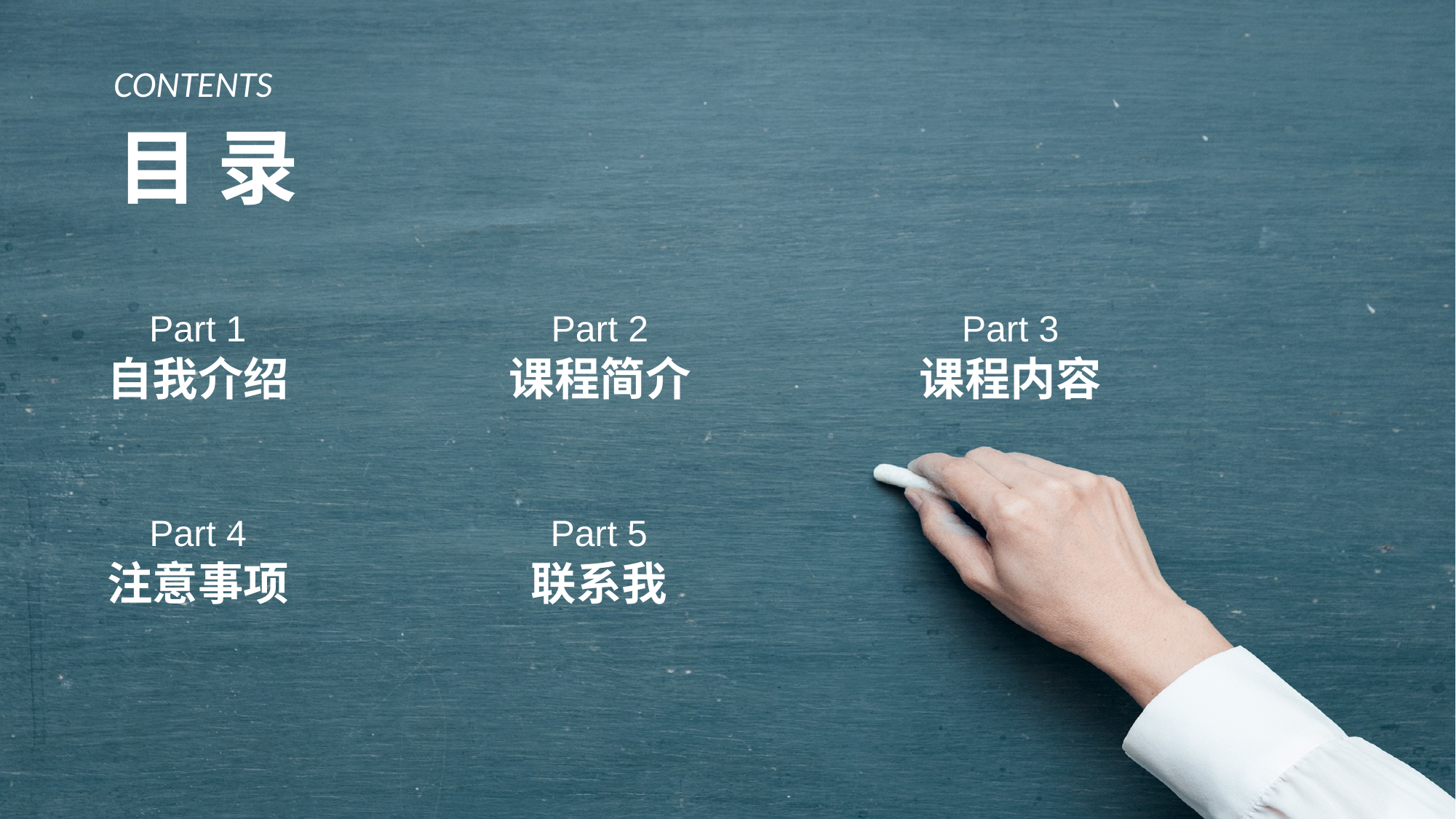

CONTENTS
目 录
Part 1
自我介绍
Part 2
课程简介
Part 3
课程内容
Part 4
注意事项
Part 5
联系我